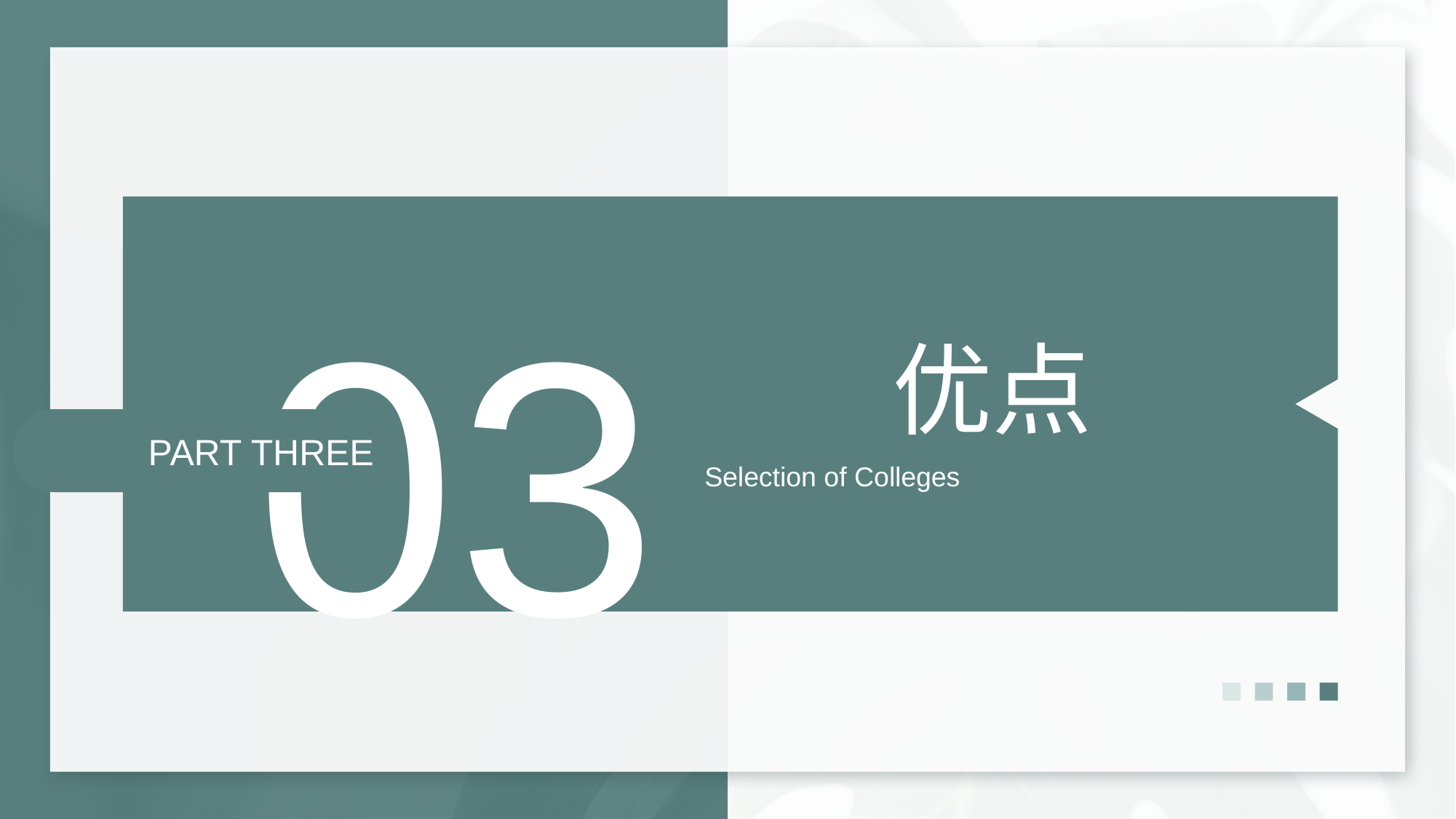

03
优点
Selection of Colleges

PART THREE